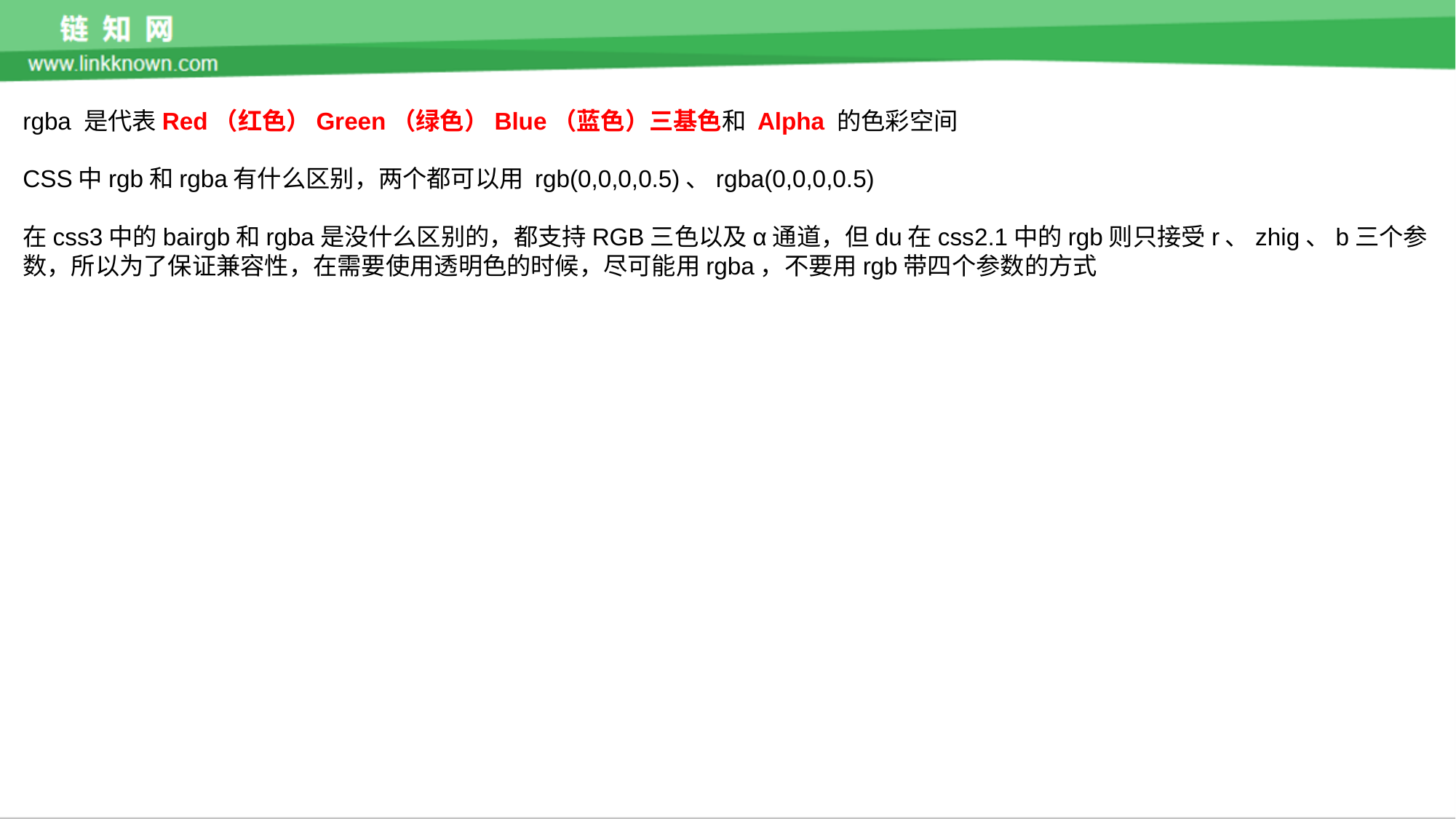

rgba 是代表Red（红色）Green（绿色）Blue（蓝色）三基色和 Alpha 的色彩空间

CSS中rgb和rgba有什么区别，两个都可以用 rgb(0,0,0,0.5)、rgba(0,0,0,0.5)

在css3中的bairgb和rgba是没什么区别的，都支持RGB三色以及α通道，但du在css2.1中的rgb则只接受r、zhig、b三个参数，所以为了保证兼容性，在需要使用透明色的时候，尽可能用rgba，不要用rgb带四个参数的方式